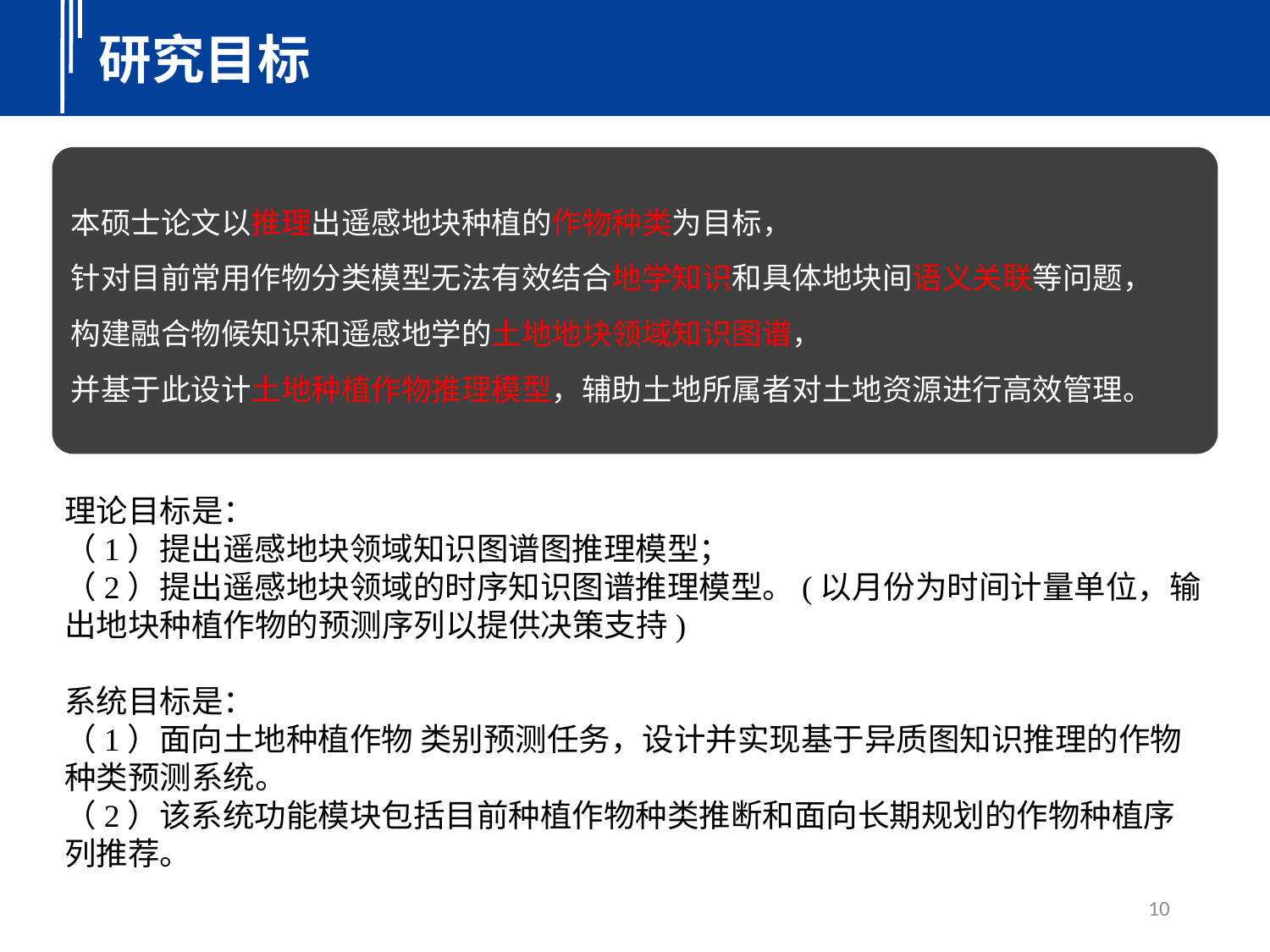

研究目标
本硕士论文以推理出遥感地块种植的作物种类为目标，
针对目前常用作物分类模型无法有效结合地学知识和具体地块间语义关联等问题，
构建融合物候知识和遥感地学的土地地块领域知识图谱，
并基于此设计土地种植作物推理模型，辅助土地所属者对土地资源进行高效管理。
理论目标是：
（1）提出遥感地块领域知识图谱图推理模型；
（2）提出遥感地块领域的时序知识图谱推理模型。(以月份为时间计量单位，输出地块种植作物的预测序列以提供决策支持)

系统目标是：
（1）面向土地种植作物 类别预测任务，设计并实现基于异质图知识推理的作物种类预测系统。
（2）该系统功能模块包括目前种植作物种类推断和面向长期规划的作物种植序列推荐。
10